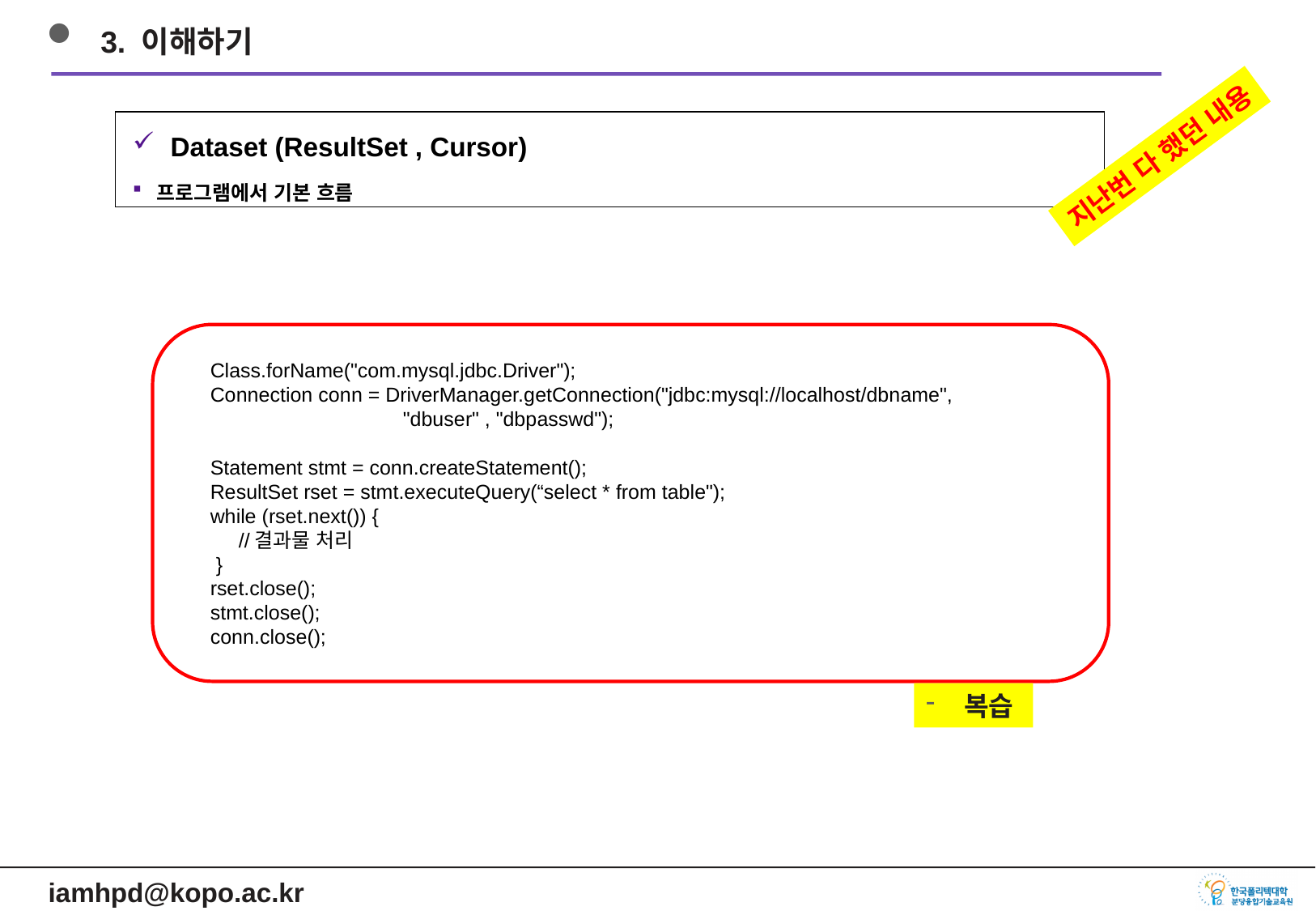

3. 이해하기
Dataset (ResultSet , Cursor)
프로그램에서 기본 흐름
지난번 다 했던 내용
     Class.forName("com.mysql.jdbc.Driver");
     Connection conn = DriverManager.getConnection("jdbc:mysql://localhost/dbname",
                                       "dbuser" , "dbpasswd");

     Statement stmt = conn.createStatement();
     ResultSet rset = stmt.executeQuery(“select * from table");
     while (rset.next()) {
          //결과물 처리
      }
     rset.close();
     stmt.close();
     conn.close();
복습